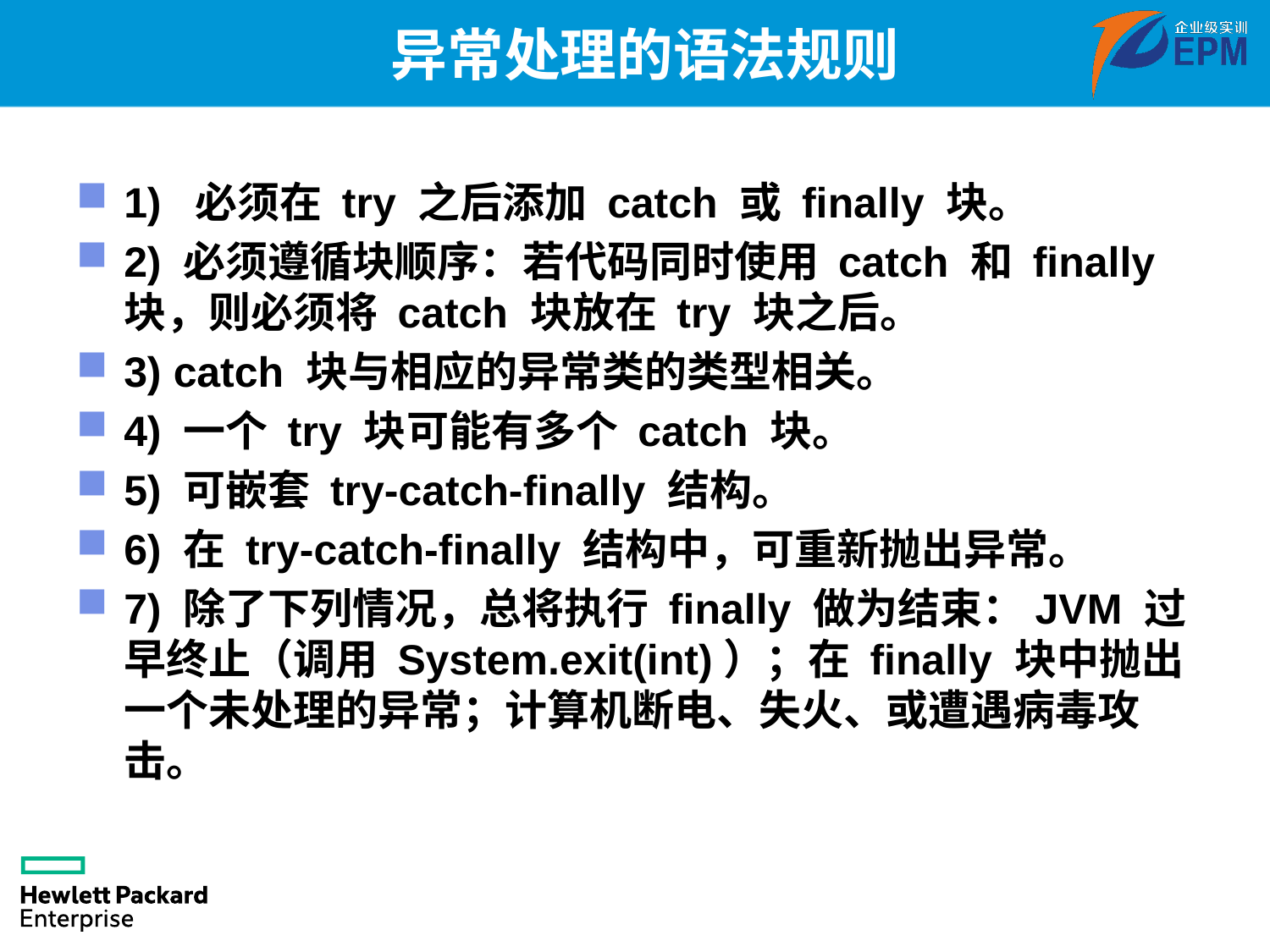

# 异常处理的语法规则
1)  必须在 try 之后添加 catch 或 finally 块。
2) 必须遵循块顺序：若代码同时使用 catch 和 finally 块，则必须将 catch 块放在 try 块之后。
3) catch 块与相应的异常类的类型相关。
4) 一个 try 块可能有多个 catch 块。
5) 可嵌套 try-catch-finally 结构。
6) 在 try-catch-finally 结构中，可重新抛出异常。
7) 除了下列情况，总将执行 finally 做为结束：JVM 过早终止（调用 System.exit(int)）；在 finally 块中抛出一个未处理的异常；计算机断电、失火、或遭遇病毒攻击。